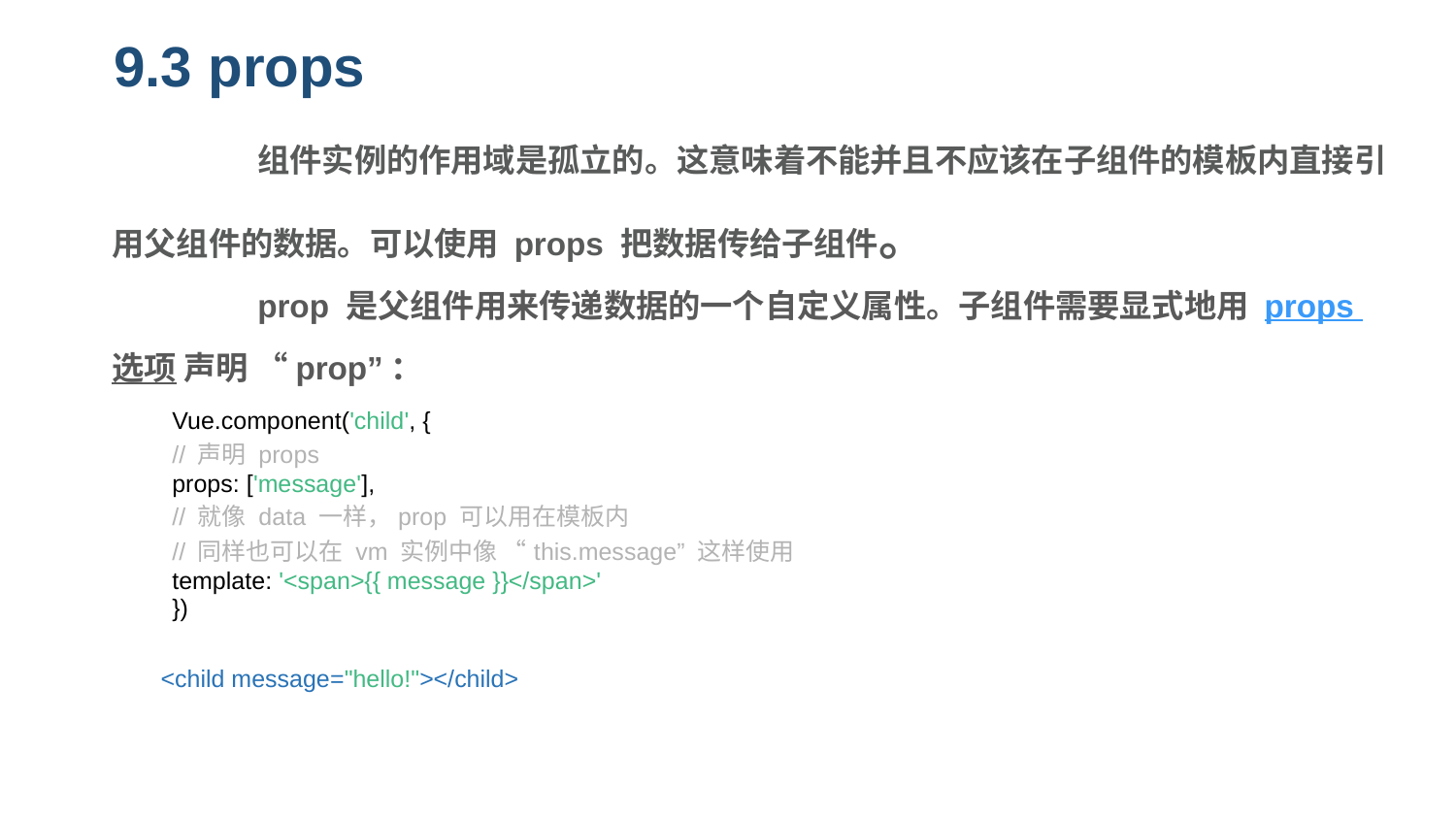

# 9.3 props
	组件实例的作用域是孤立的。这意味着不能并且不应该在子组件的模板内直接引用父组件的数据。可以使用 props 把数据传给子组件。
	prop 是父组件用来传递数据的一个自定义属性。子组件需要显式地用 props 选项 声明 “prop”：

| Vue.component('child', { // 声明 props props: ['message'], // 就像 data 一样，prop 可以用在模板内 // 同样也可以在 vm 实例中像 “this.message” 这样使用 template: '<span>{{ message }}</span>' }) |
| --- |
| <child message="hello!"></child> |
| --- |
81